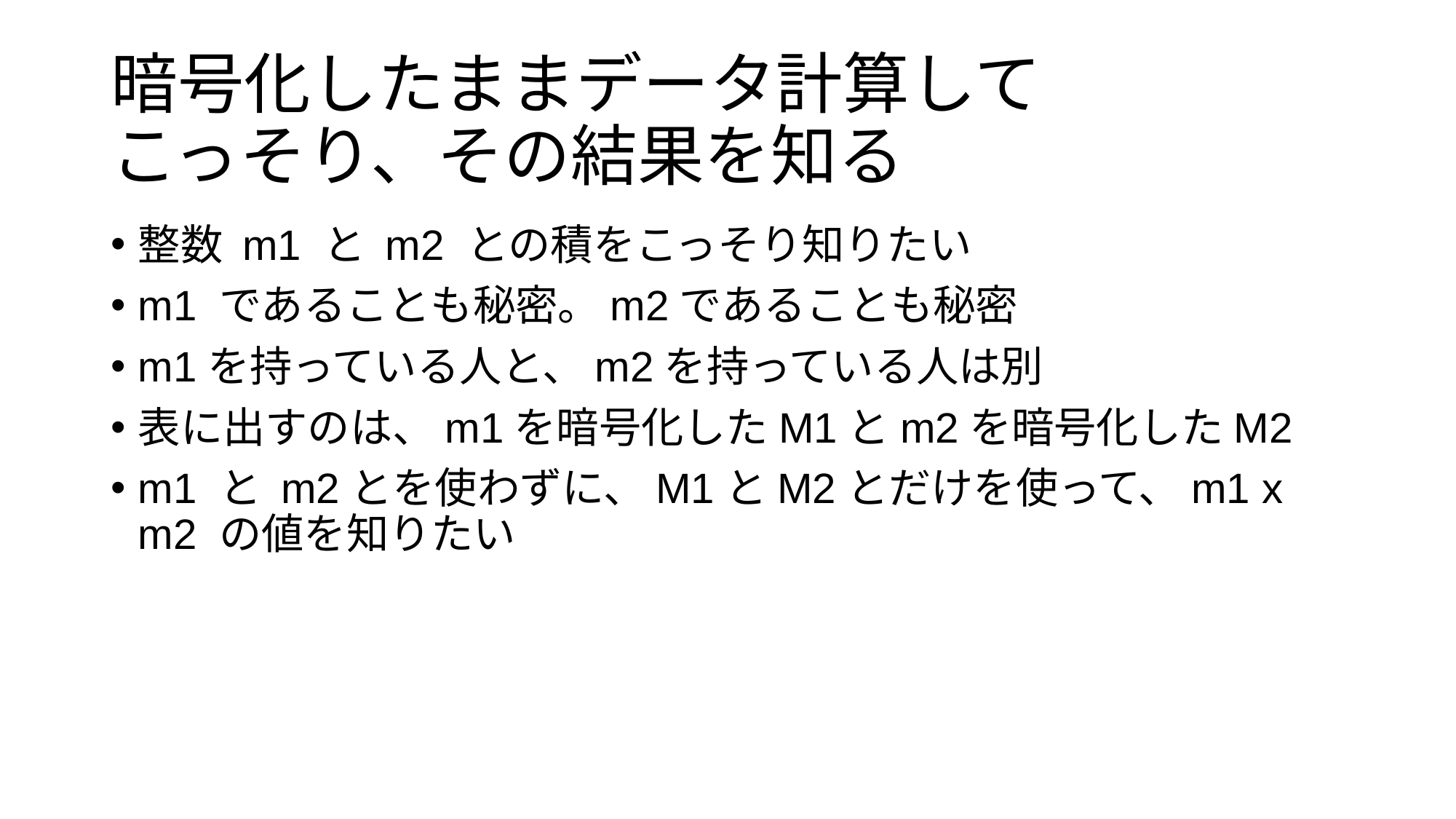

# 暗号化したままデータ計算して こっそり、その結果を知る
整数 m1 と m2 との積をこっそり知りたい
m1 であることも秘密。m2であることも秘密
m1を持っている人と、m2を持っている人は別
表に出すのは、m1を暗号化したM1とm2を暗号化したM2
m1 と m2とを使わずに、M1とM2とだけを使って、m1 x m2 の値を知りたい